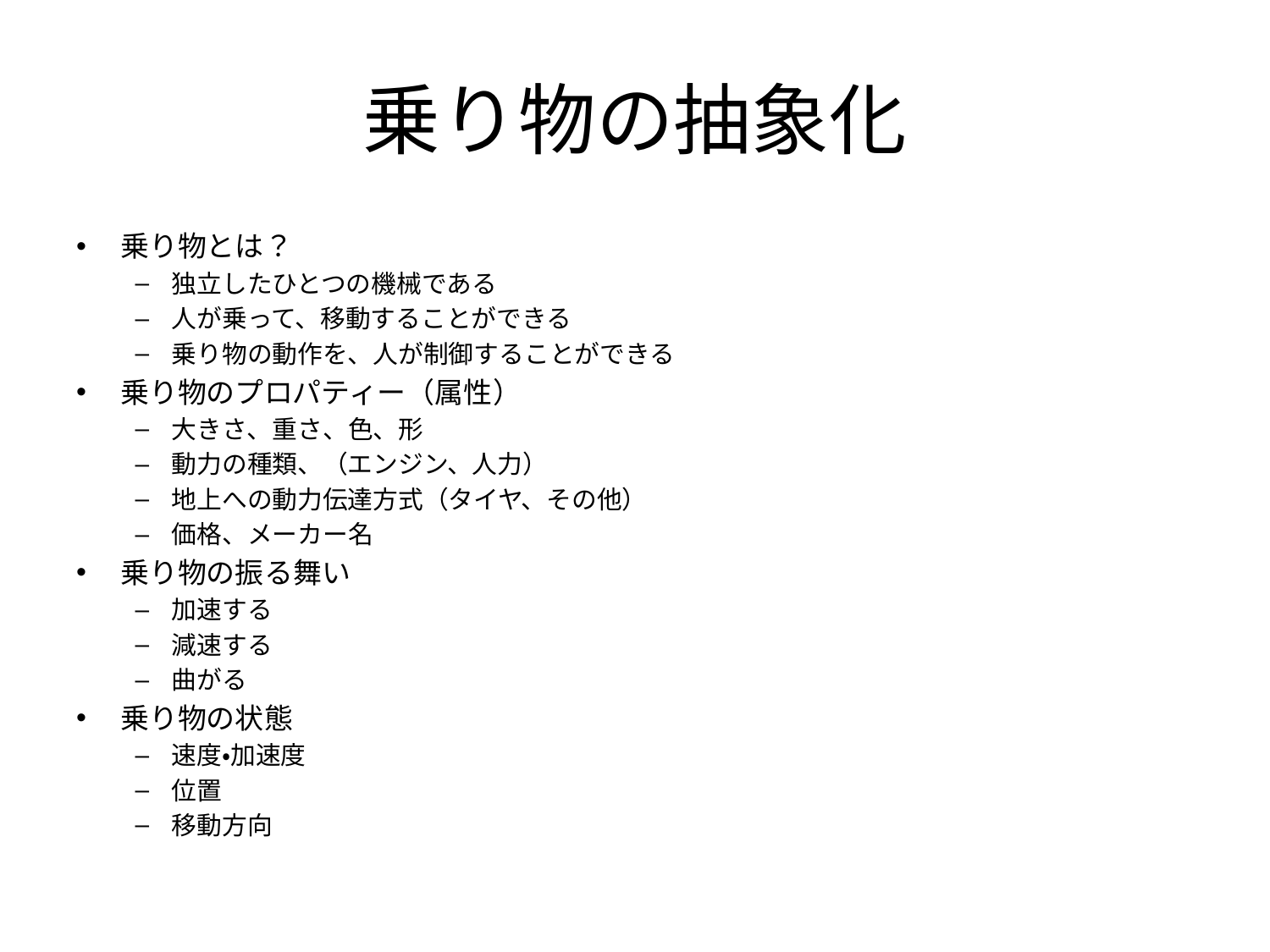

# 乗り物の抽象化
乗り物とは？
独立したひとつの機械である
人が乗って、移動することができる
乗り物の動作を、人が制御することができる
乗り物のプロパティー（属性）
大きさ、重さ、色、形
動力の種類、（エンジン、人力）
地上への動力伝達方式（タイヤ、その他）
価格、メーカー名
乗り物の振る舞い
加速する
減速する
曲がる
乗り物の状態
速度・加速度
位置
移動方向